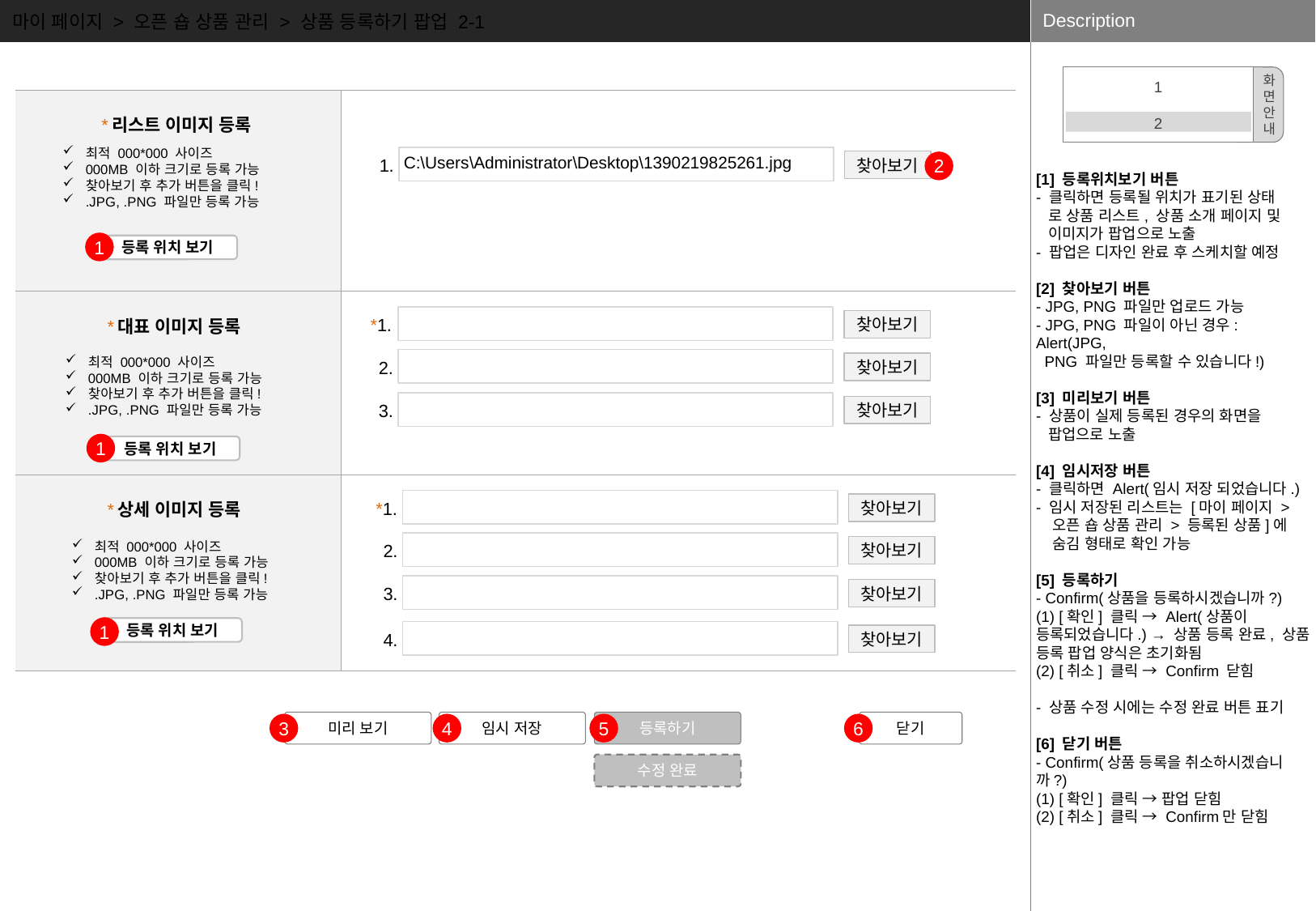

마이 페이지 > 오픈 숍 상품 관리 > 상품 등록하기 팝업 2-1

[1] 등록위치보기 버튼
- 클릭하면 등록될 위치가 표기된 상태
  로 상품 리스트, 상품 소개 페이지 및
  이미지가 팝업으로 노출
- 팝업은 디자인 완료 후 스케치할 예정

[2] 찾아보기 버튼
- JPG, PNG 파일만 업로드 가능
- JPG, PNG 파일이 아닌 경우: Alert(JPG,
  PNG 파일만 등록할 수 있습니다!)

[3] 미리보기 버튼
- 상품이 실제 등록된 경우의 화면을
  팝업으로 노출

[4] 임시저장 버튼
- 클릭하면 Alert(임시 저장 되었습니다.)
- 임시 저장된 리스트는 [마이 페이지 >
   오픈 숍 상품 관리 > 등록된 상품]에
   숨김 형태로 확인 가능

[5] 등록하기
- Confirm(상품을 등록하시겠습니까?)
(1) [확인] 클릭 → Alert(상품이 등록되었습니다.) → 상품 등록 완료, 상품 등록 팝업 양식은 초기화됨
(2) [취소] 클릭 → Confirm 닫힘

- 상품 수정 시에는 수정 완료 버튼 표기

[6] 닫기 버튼
- Confirm(상품 등록을 취소하시겠습니까?)
(1) [확인] 클릭 → 팝업 닫힘
(2) [취소] 클릭 → Confirm만 닫힘

1

2
화
면
안
내

| \*리스트 이미지 등록 |  |
| --- | --- |
| \*대표 이미지 등록 |  |
| \*상세 이미지 등록 |  |
최적 000*000 사이즈
000MB 이하 크기로 등록 가능
찾아보기 후 추가 버튼을 클릭!
.JPG, .PNG 파일만 등록 가능
C:\Users\Administrator\Desktop\1390219825261.jpg
1.
찾아보기
2
1
등록 위치 보기

*1.
찾아보기
최적 000*000 사이즈
000MB 이하 크기로 등록 가능
찾아보기 후 추가 버튼을 클릭!
.JPG, .PNG 파일만 등록 가능

2.
찾아보기

3.
찾아보기
1
등록 위치 보기

*1.
찾아보기
최적 000*000 사이즈
000MB 이하 크기로 등록 가능
찾아보기 후 추가 버튼을 클릭!
.JPG, .PNG 파일만 등록 가능

2.
찾아보기

3.
찾아보기
1
등록 위치 보기

4.
찾아보기
미리 보기
임시 저장
등록하기
닫기
3
4
5
6
수정 완료